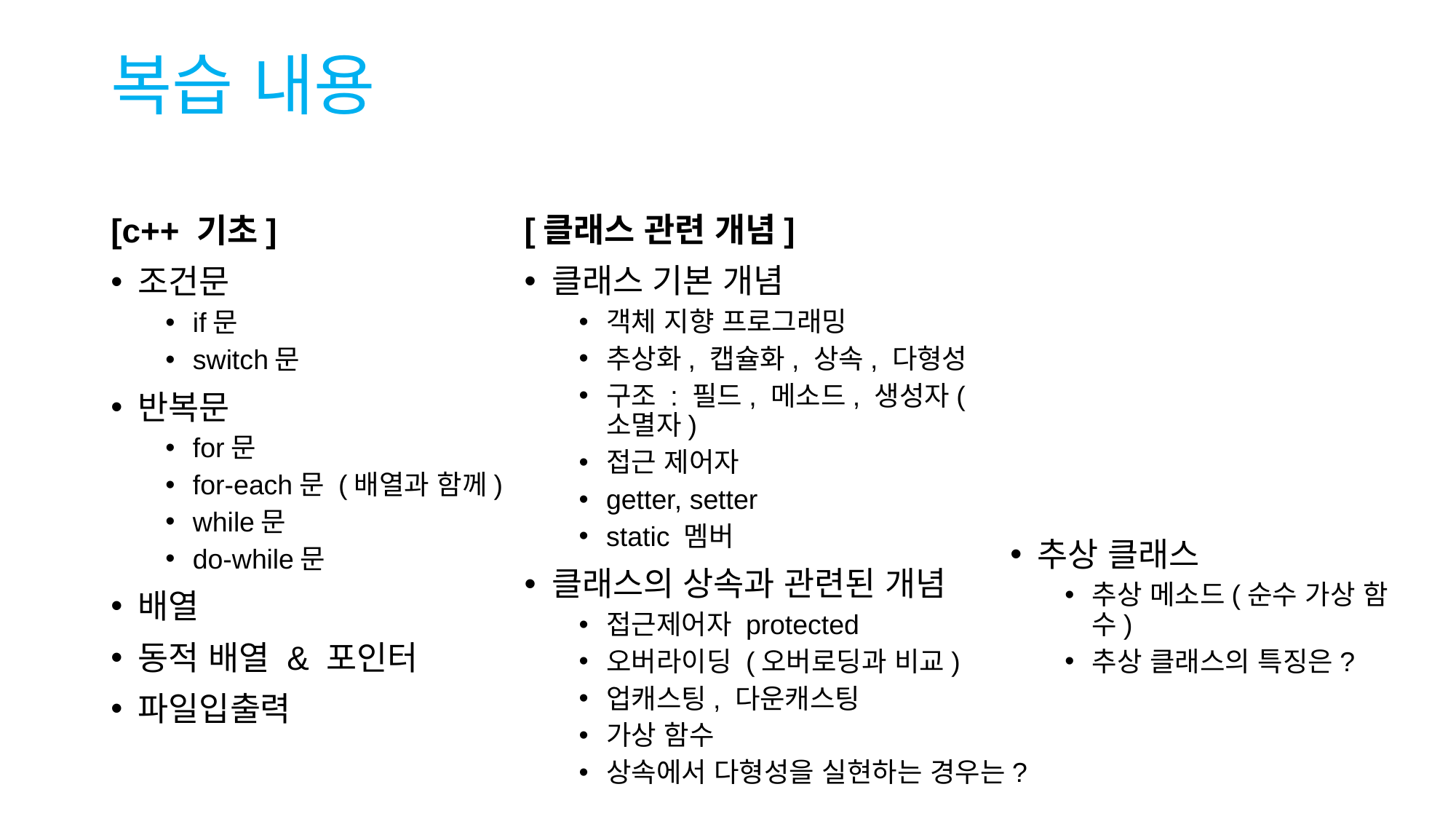

# 복습 내용
[클래스 관련 개념]
클래스 기본 개념
객체 지향 프로그래밍
추상화, 캡슐화, 상속, 다형성
구조 : 필드, 메소드, 생성자(소멸자)
접근 제어자
getter, setter
static 멤버
클래스의 상속과 관련된 개념
접근제어자 protected
오버라이딩 (오버로딩과 비교)
업캐스팅, 다운캐스팅
가상 함수
상속에서 다형성을 실현하는 경우는?
[c++ 기초]
조건문
if문
switch문
반복문
for문
for-each문 (배열과 함께)
while문
do-while문
배열
동적 배열 & 포인터
파일입출력
추상 클래스
추상 메소드(순수 가상 함수)
추상 클래스의 특징은?